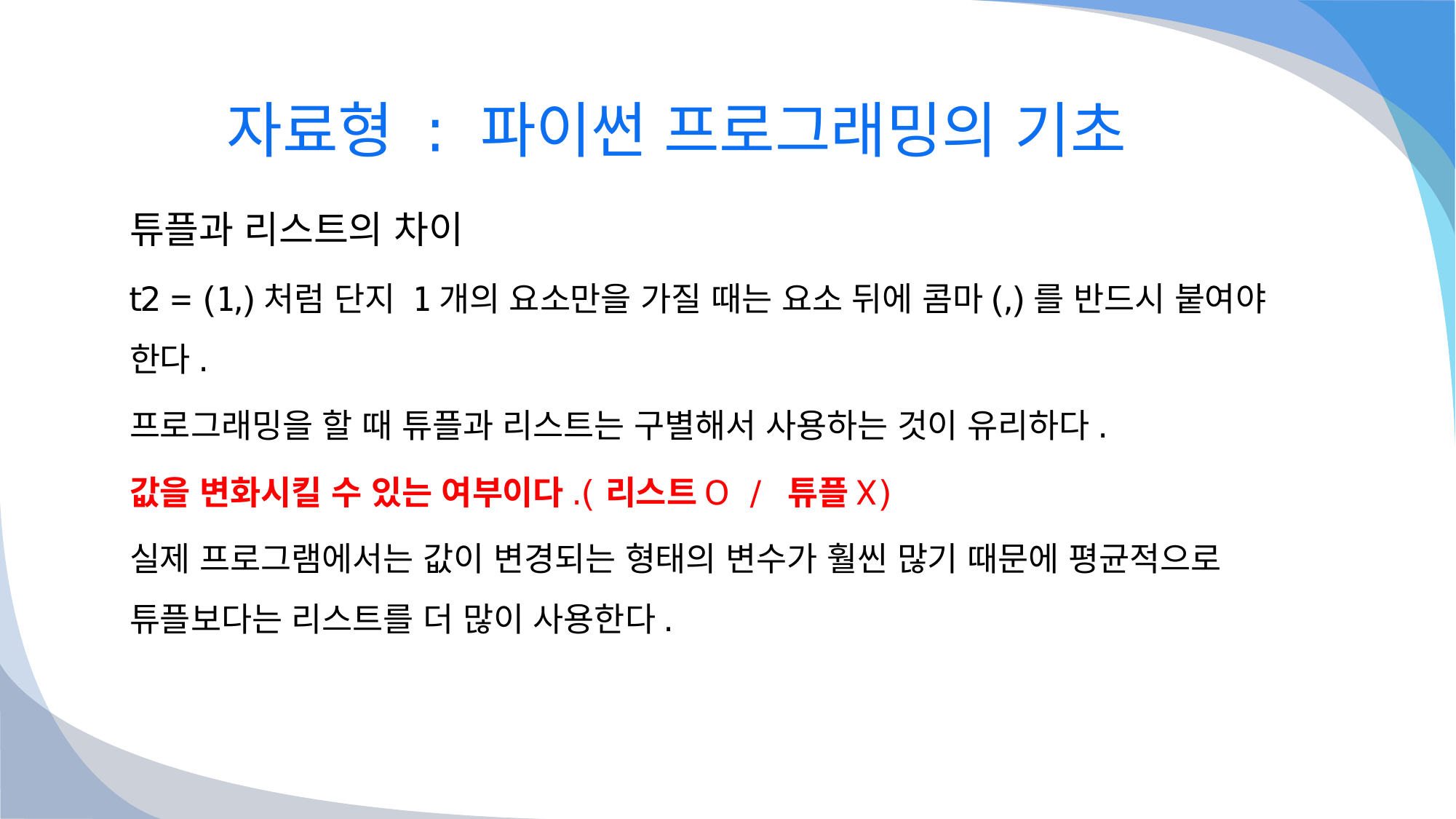

# 자료형 : 파이썬 프로그래밍의 기초
튜플과 리스트의 차이
t2 = (1,)처럼 단지 1개의 요소만을 가질 때는 요소 뒤에 콤마(,)를 반드시 붙여야 한다.
프로그래밍을 할 때 튜플과 리스트는 구별해서 사용하는 것이 유리하다.
값을 변화시킬 수 있는 여부이다.(리스트O  / 튜플X)
실제 프로그램에서는 값이 변경되는 형태의 변수가 훨씬 많기 때문에 평균적으로 튜플보다는 리스트를 더 많이 사용한다.